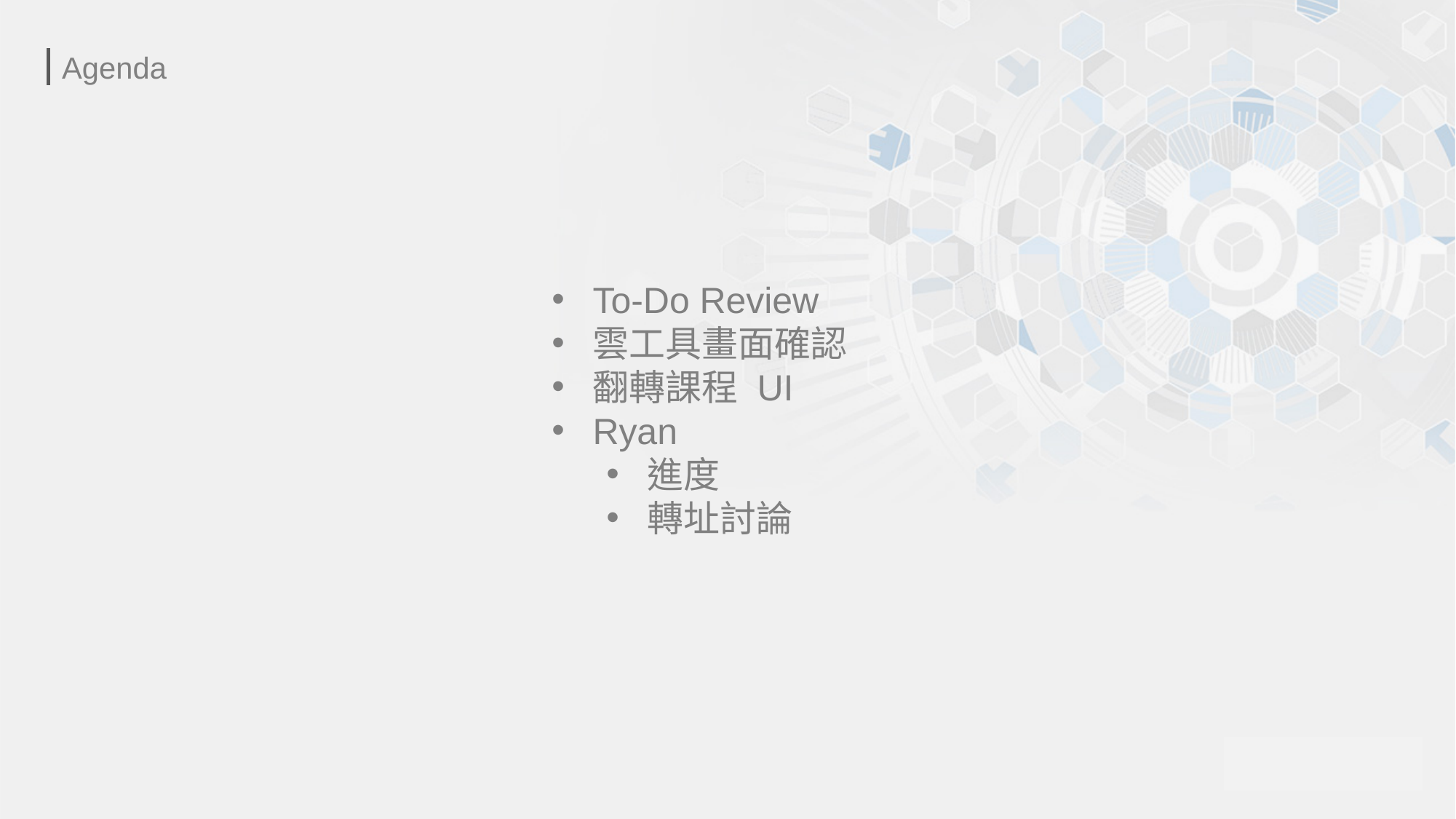

Agenda

To-Do Review
雲工具畫面確認
翻轉課程 UI
Ryan
進度
轉址討論